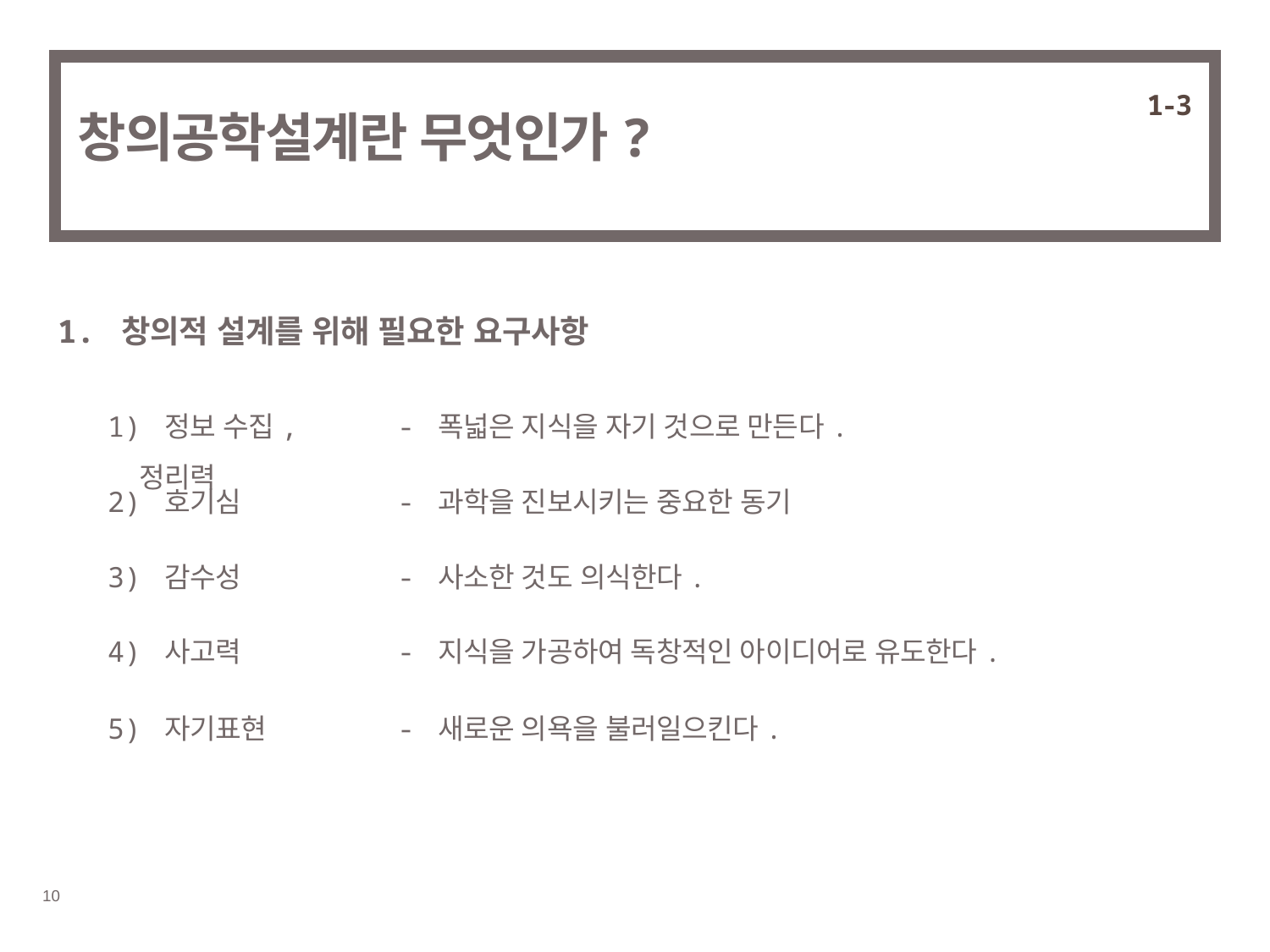

1-3

# 창의공학설계란 무엇인가?
1. 창의적 설계를 위해 필요한 요구사항
1) 정보 수집, 정리력
- 폭넓은 지식을 자기 것으로 만든다.
2) 호기심
- 과학을 진보시키는 중요한 동기
3) 감수성
- 사소한 것도 의식한다.
4) 사고력
- 지식을 가공하여 독창적인 아이디어로 유도한다.
5) 자기표현
- 새로운 의욕을 불러일으킨다.